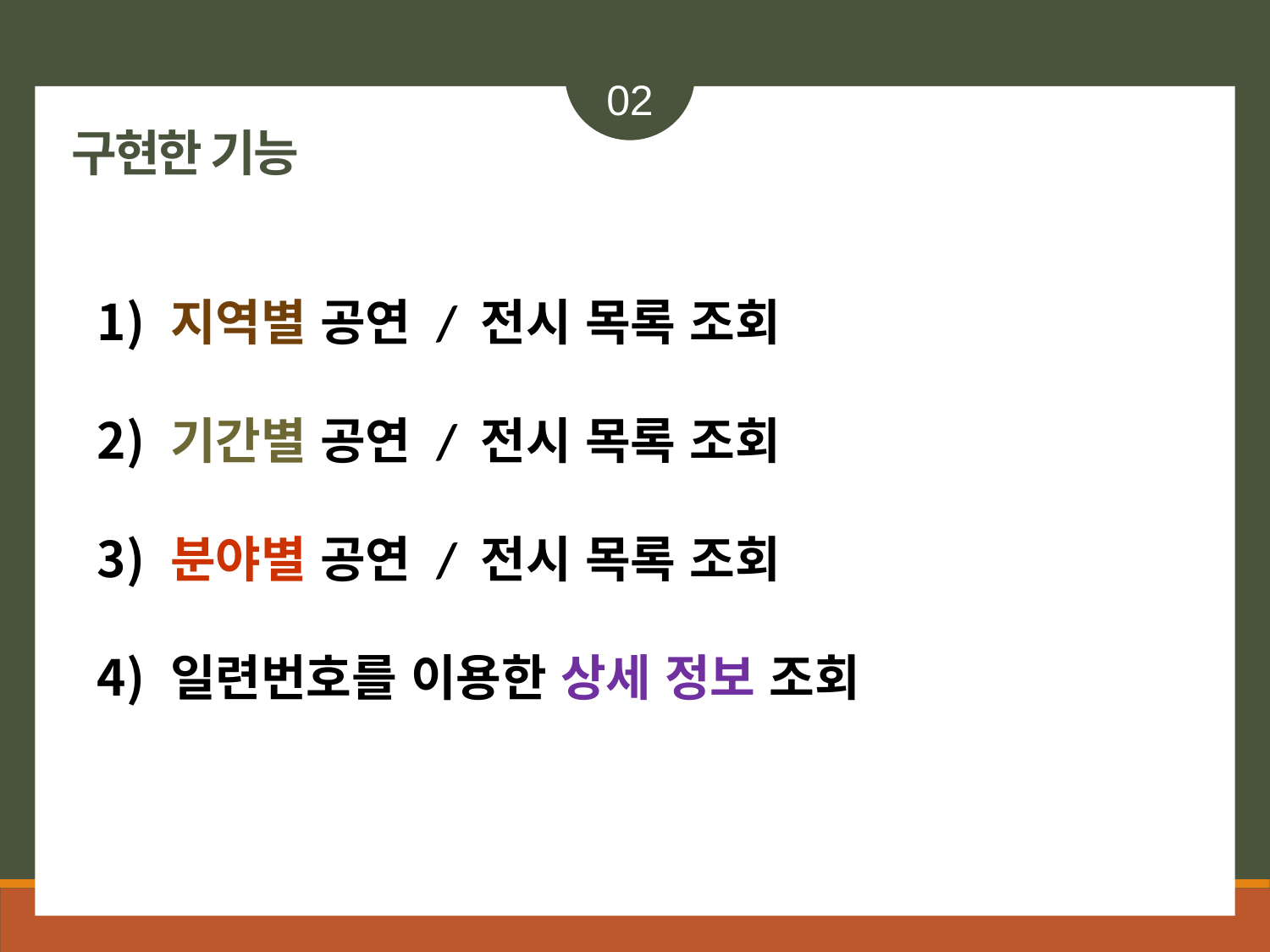

02

구현한 기능
 지역별 공연 / 전시 목록 조회

 기간별 공연 / 전시 목록 조회

 분야별 공연 / 전시 목록 조회

 일련번호를 이용한 상세 정보 조회